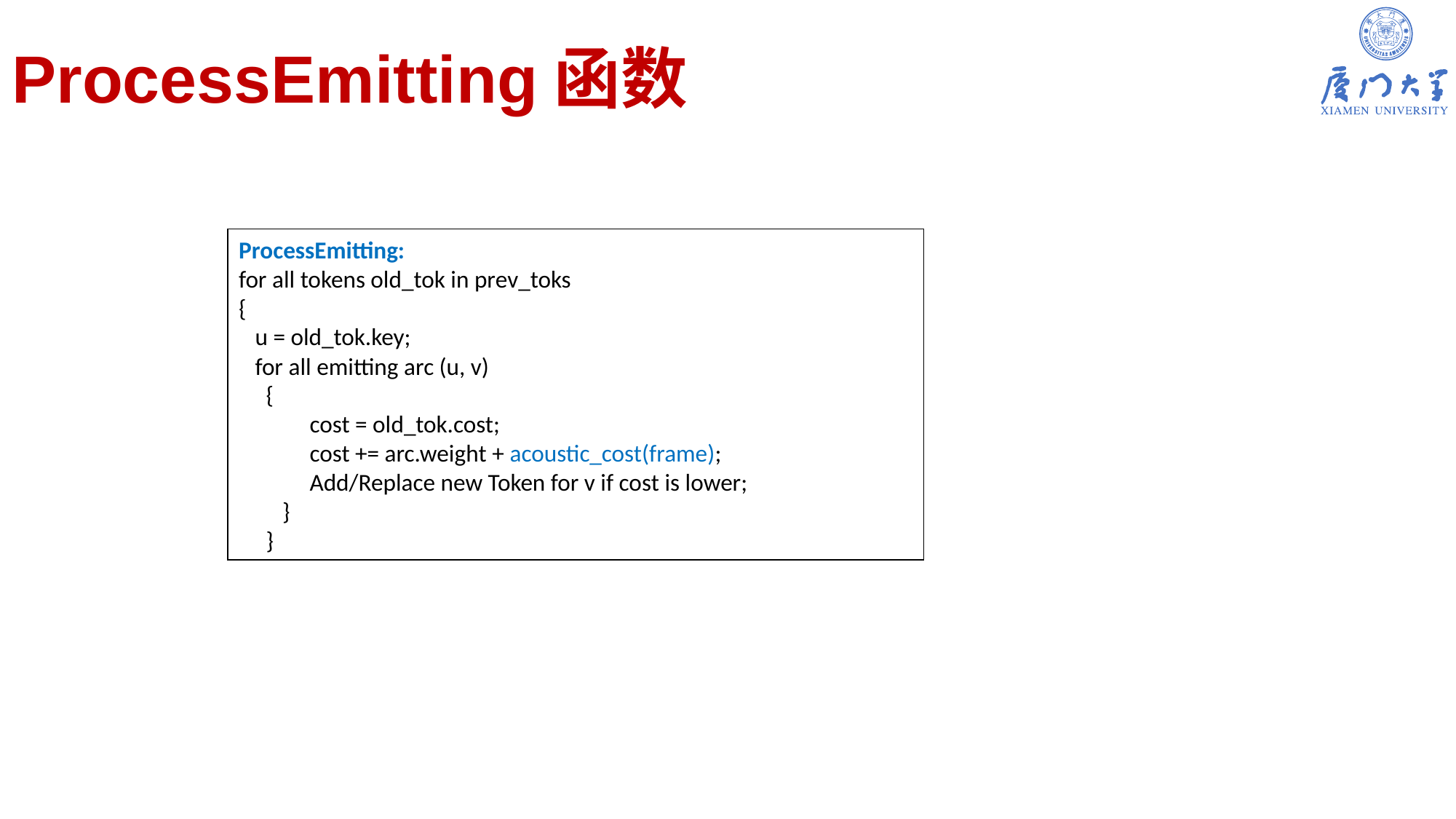

# ProcessEmitting函数
ProcessEmitting:
for all tokens old_tok in prev_toks
{
   u = old_tok.key;
   for all emitting arc (u, v)
{
        cost = old_tok.cost;
        cost += arc.weight + acoustic_cost(frame);
        Add/Replace new Token for v if cost is lower;
   }
}